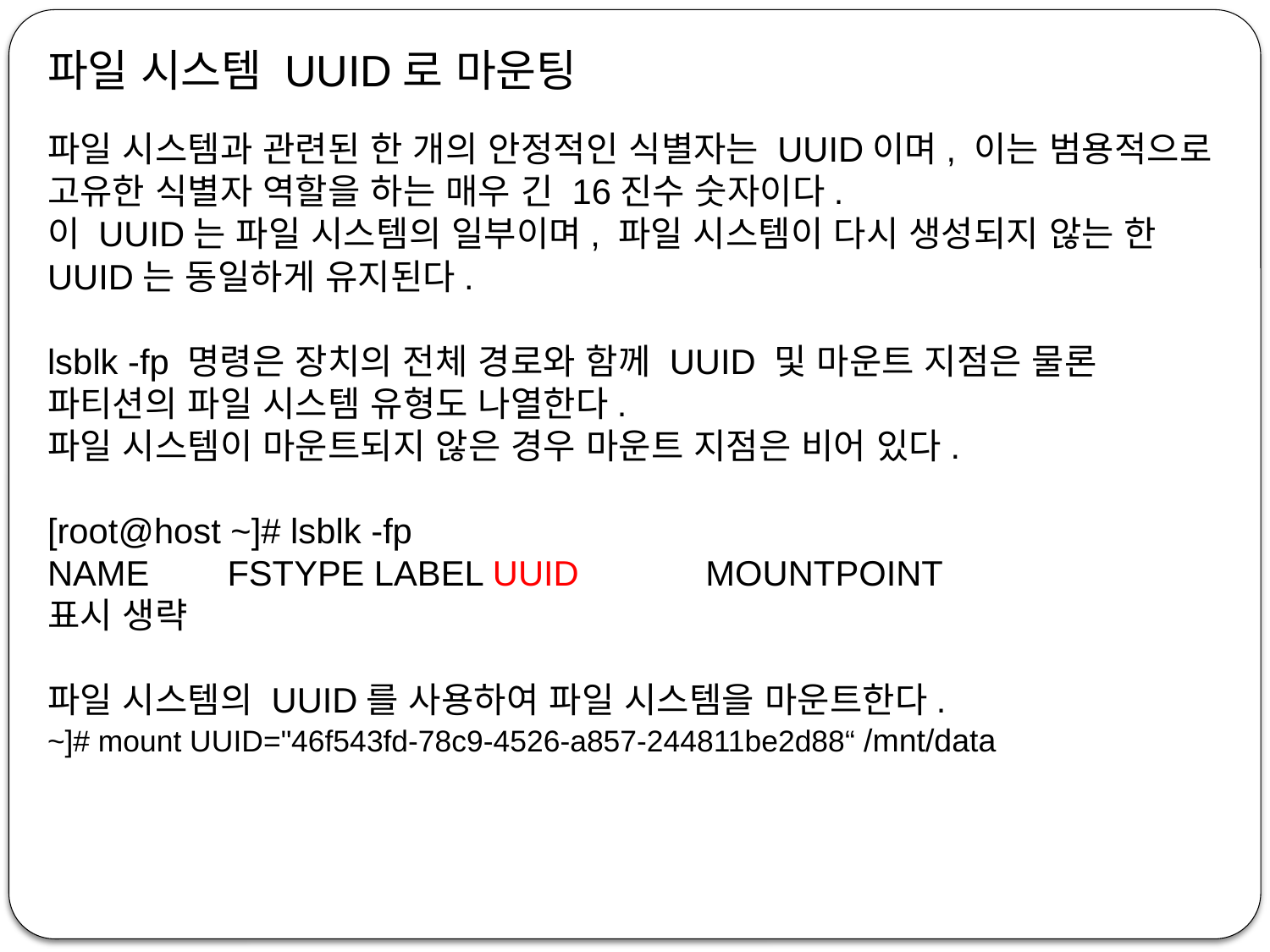

파일 시스템 UUID로 마운팅

파일 시스템과 관련된 한 개의 안정적인 식별자는 UUID이며, 이는 범용적으로 고유한 식별자 역할을 하는 매우 긴 16진수 숫자이다.
이 UUID는 파일 시스템의 일부이며, 파일 시스템이 다시 생성되지 않는 한 UUID는 동일하게 유지된다.

lsblk -fp 명령은 장치의 전체 경로와 함께 UUID 및 마운트 지점은 물론 파티션의 파일 시스템 유형도 나열한다.
파일 시스템이 마운트되지 않은 경우 마운트 지점은 비어 있다.

[root@host ~]# lsblk -fp
NAME        FSTYPE LABEL UUID             MOUNTPOINT
표시 생략

파일 시스템의 UUID를 사용하여 파일 시스템을 마운트한다.
~]# mount UUID="46f543fd-78c9-4526-a857-244811be2d88“ /mnt/data